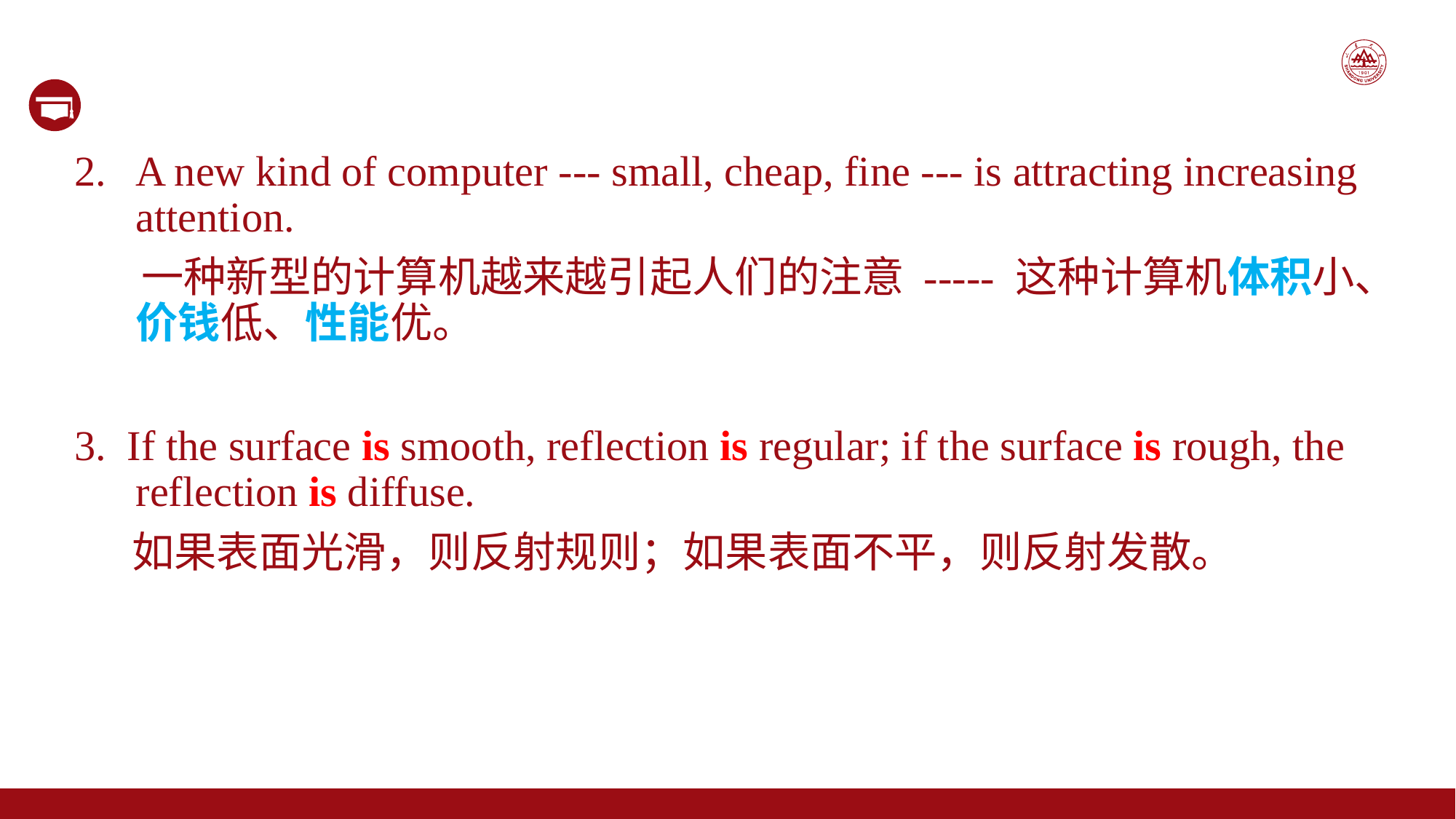

A new kind of computer --- small, cheap, fine --- is attracting increasing attention.
      一种新型的计算机越来越引起人们的注意 ----- 这种计算机体积小、价钱低、性能优。

3.  If the surface is smooth, reflection is regular; if the surface is rough, the reflection is diffuse.
     如果表面光滑，则反射规则；如果表面不平，则反射发散。